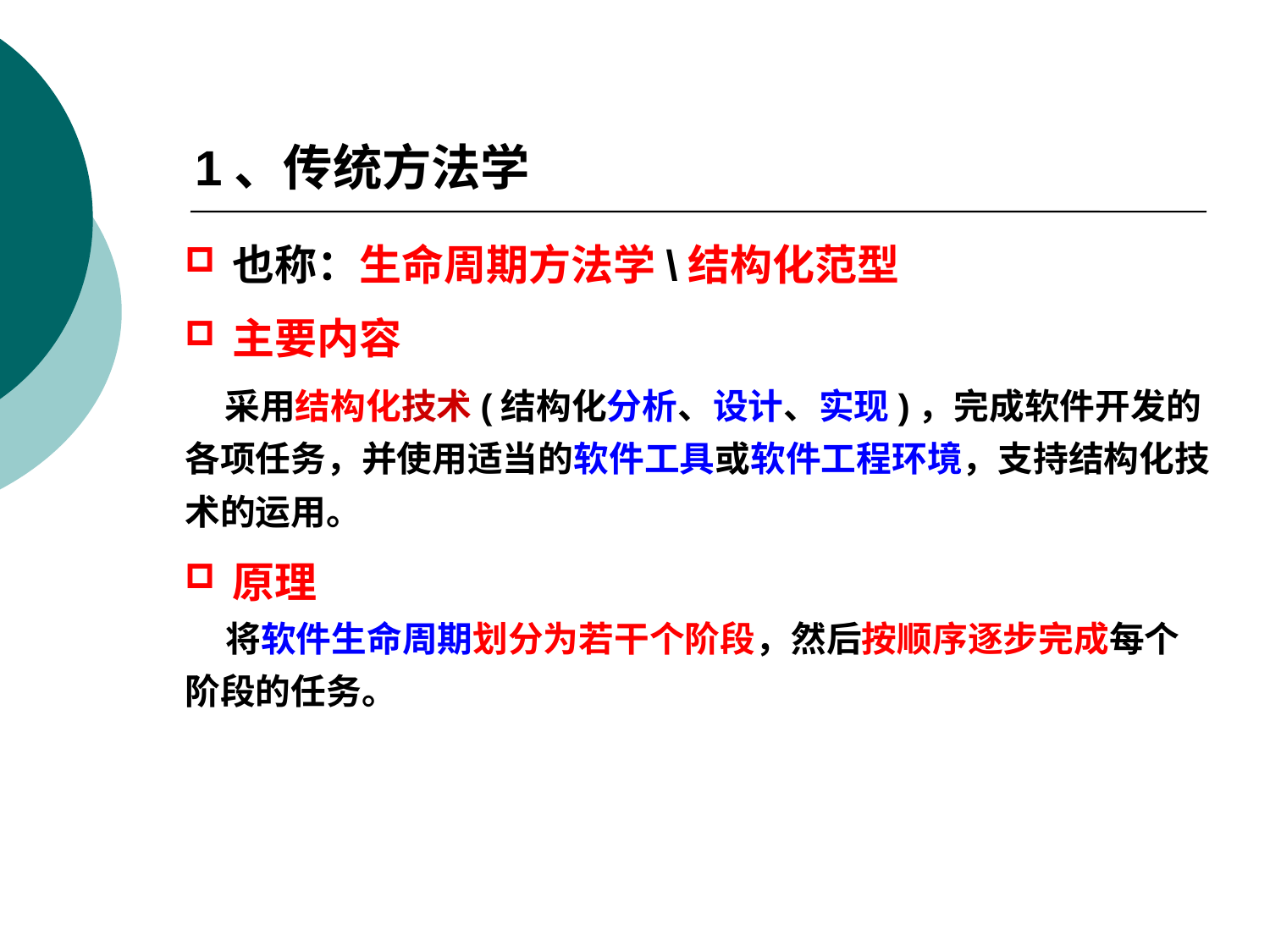

1、传统方法学
也称：生命周期方法学\结构化范型
主要内容
    采用结构化技术(结构化分析、设计、实现)，完成软件开发的各项任务，并使用适当的软件工具或软件工程环境，支持结构化技术的运用。
原理
    将软件生命周期划分为若干个阶段，然后按顺序逐步完成每个阶段的任务。